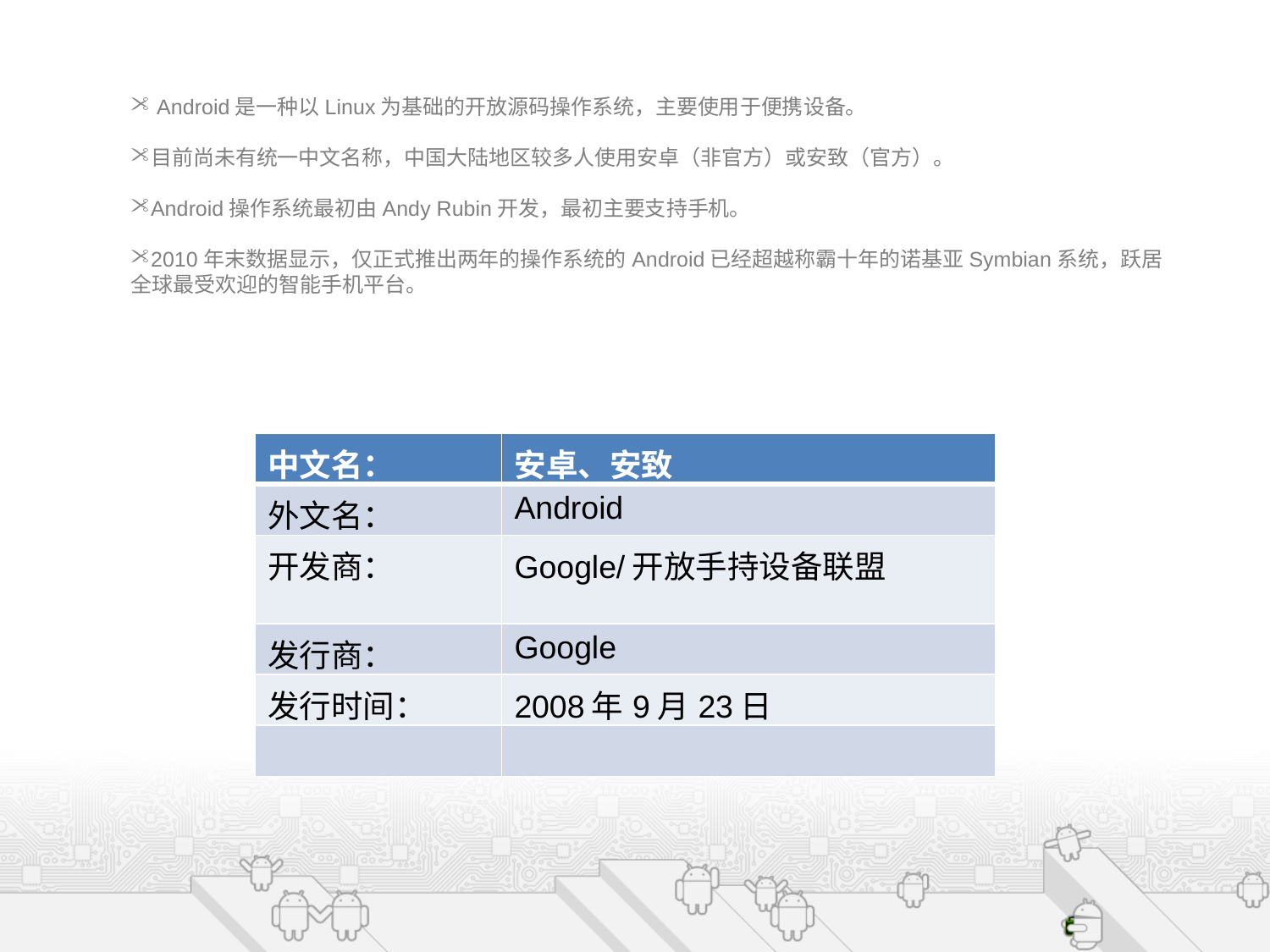

Android是一种以Linux为基础的开放源码操作系统，主要使用于便携设备。

目前尚未有统一中文名称，中国大陆地区较多人使用安卓（非官方）或安致（官方）。

Android操作系统最初由Andy Rubin开发，最初主要支持手机。

2010年末数据显示，仅正式推出两年的操作系统的Android已经超越称霸十年的诺基亚Symbian系统，跃居全球最受欢迎的智能手机平台。

| 中文名： | 安卓、安致 |
| --- | --- |
| 外文名： | Android |
| 开发商： | Google/开放手持设备联盟 |
| 发行商： | Google |
| 发行时间： | 2008年9月23日 |
|  |  |